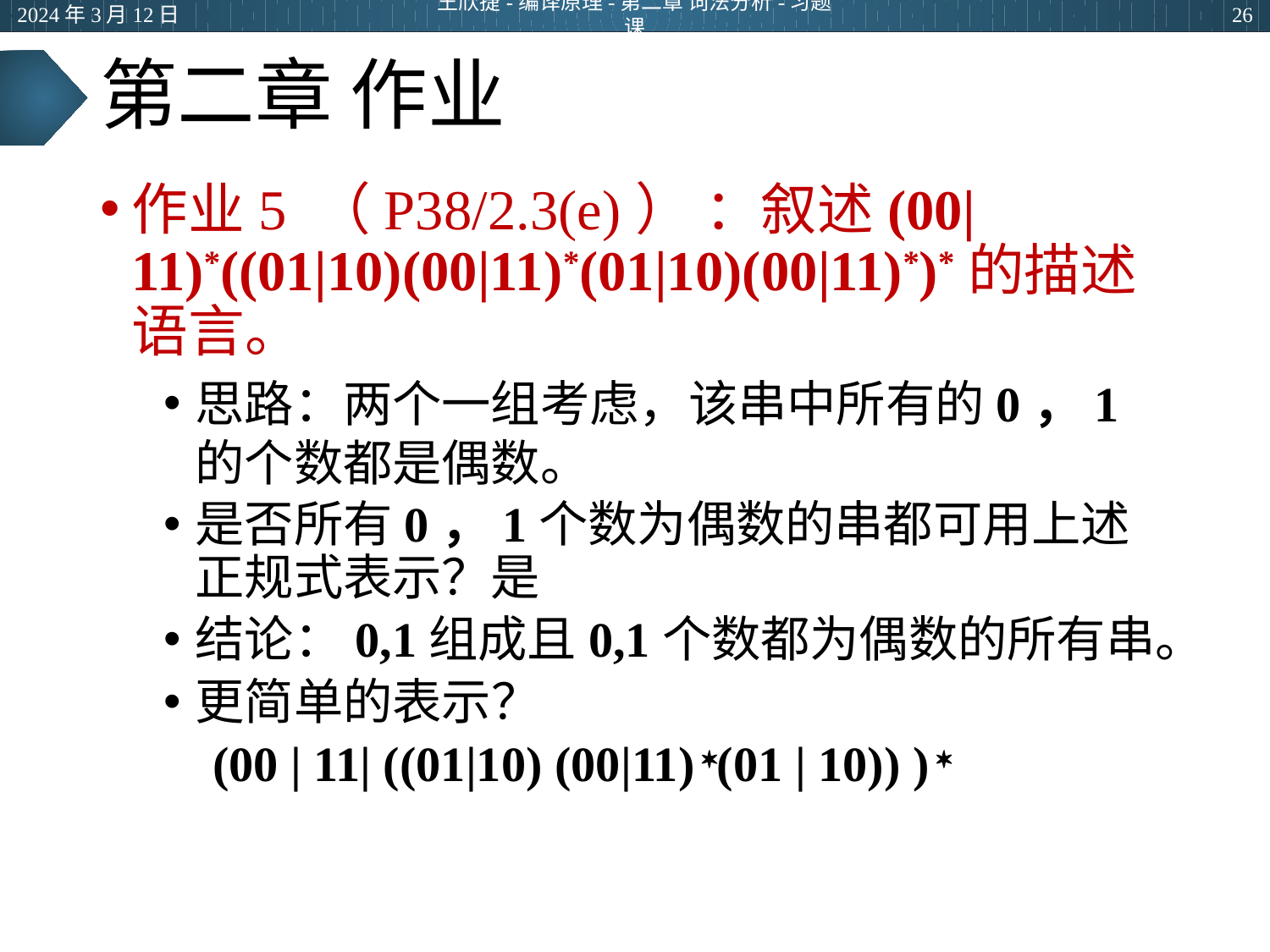

2024年3月12日
王欣捷-编译原理-第二章 词法分析-习题课
26
# 第二章 作业
作业5 （P38/2.3(e)） ：叙述(00|11)*((01|10)(00|11)*(01|10)(00|11)*)*的描述语言。
思路：两个一组考虑，该串中所有的0，1的个数都是偶数。
是否所有0，1个数为偶数的串都可用上述正规式表示？是
结论：0,1组成且0,1个数都为偶数的所有串。
更简单的表示？
    (00 | 11| ((01|10) (00|11) ∗(01 | 10)) ) ∗